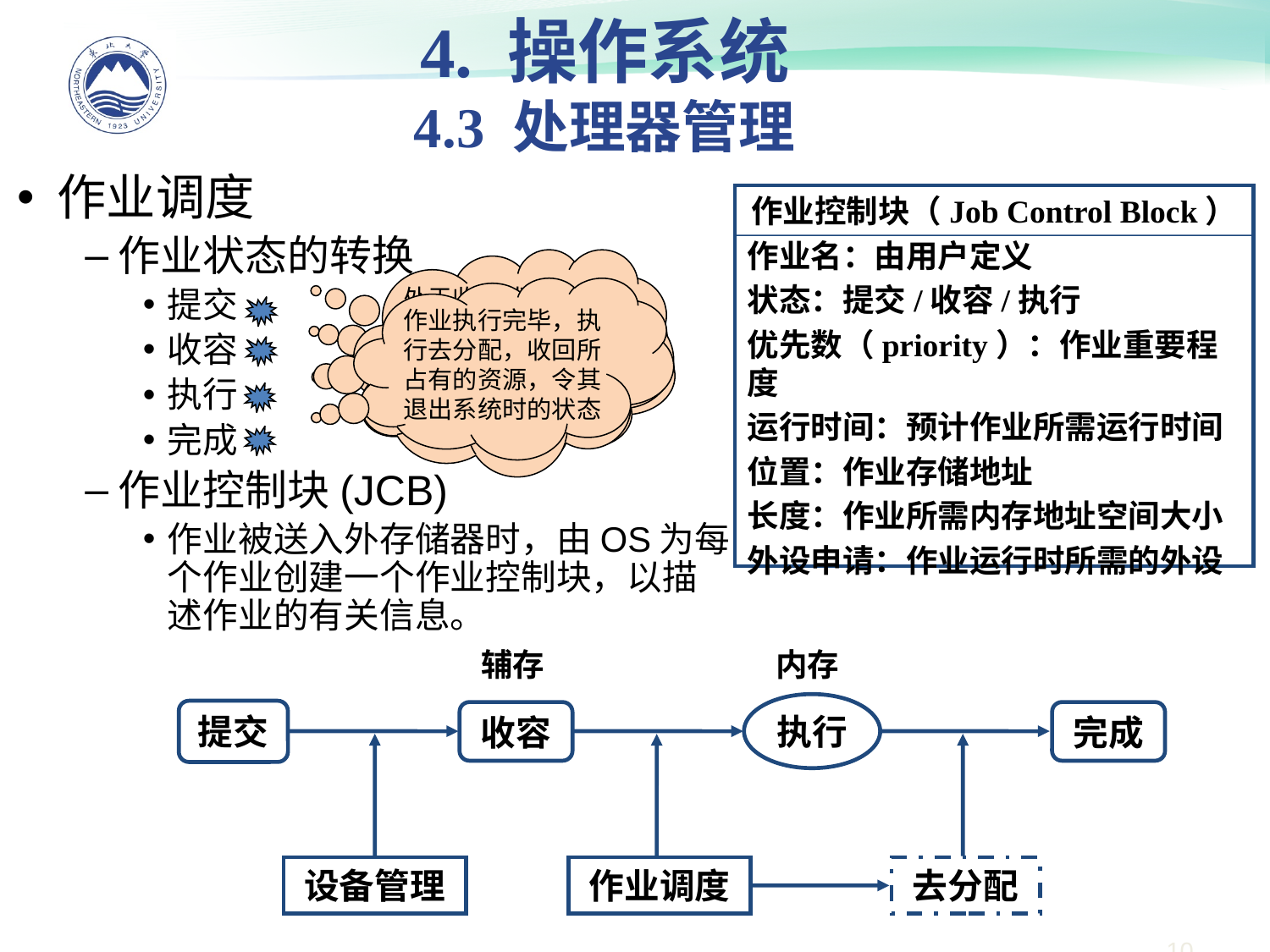

4. 操作系统
4.3 处理器管理
作业调度
作业状态的转换
提交
收容
执行
完成
作业控制块(JCB)
作业被送入外存储器时，由OS为每个作业创建一个作业控制块，以描述作业的有关信息。
作业控制块（Job Control Block）
作业名：由用户定义
状态：提交/收容/执行
优先数（priority）：作业重要程度
运行时间：预计作业所需运行时间
位置：作业存储地址
长度：作业所需内存地址空间大小
外设申请：作业运行时所需的外设

处于收容状态的作业，一旦被作业调度程序选中并为其分配资源投入运行时所处的状态
作业执行完毕，执行去分配，收回所占有的资源，令其退出系统时的状态
把作业交给计算机或通过终端键盘将作业输入给计算机时所处的状态
提交后的作业，通过设备管理程序送入外存储器中等待运行的状态

辅存
内存
执行
提交
收容
完成

设备管理
作业调度
去分配

10